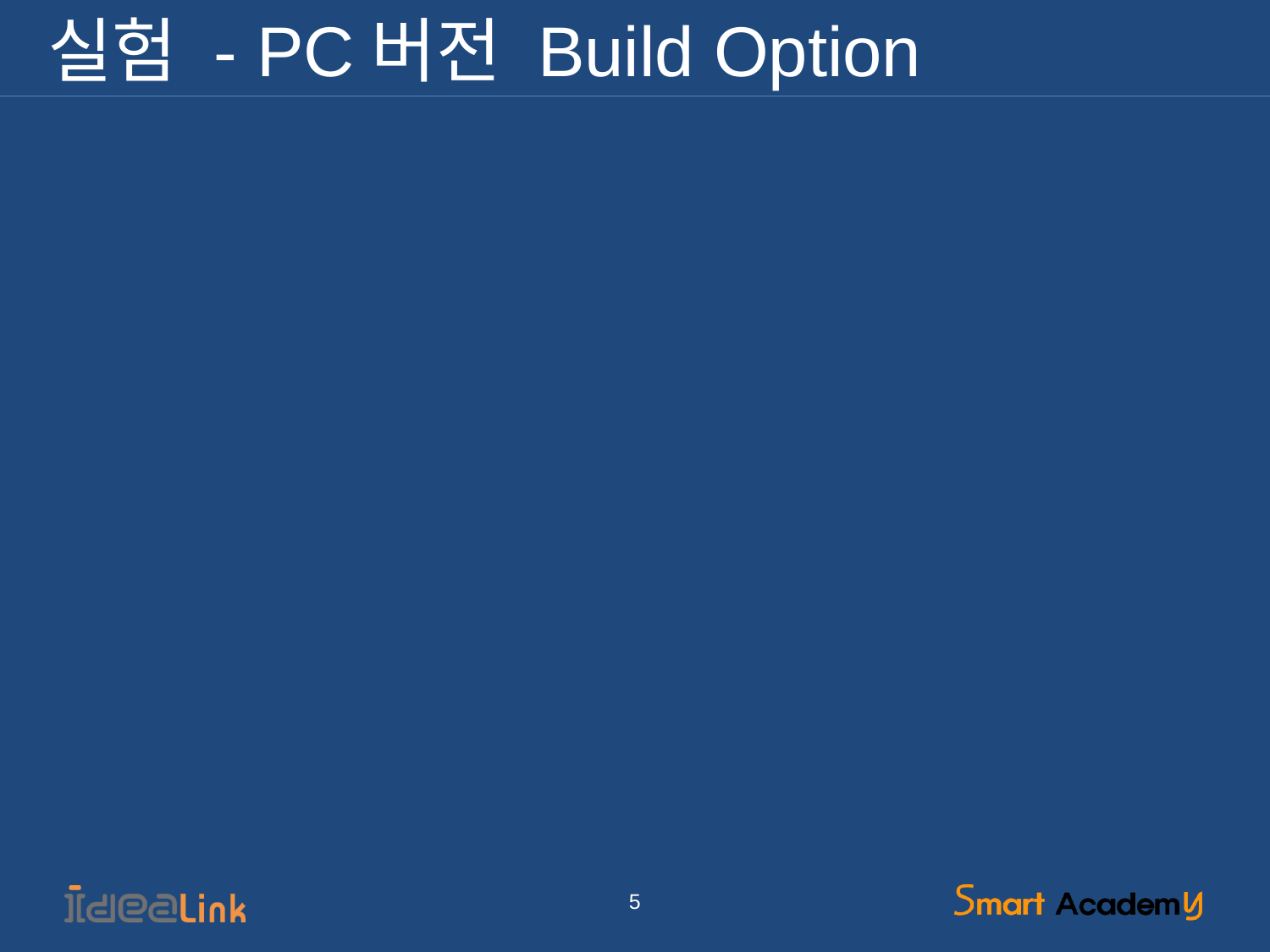

# 실험 - PC버전 Build Option
5